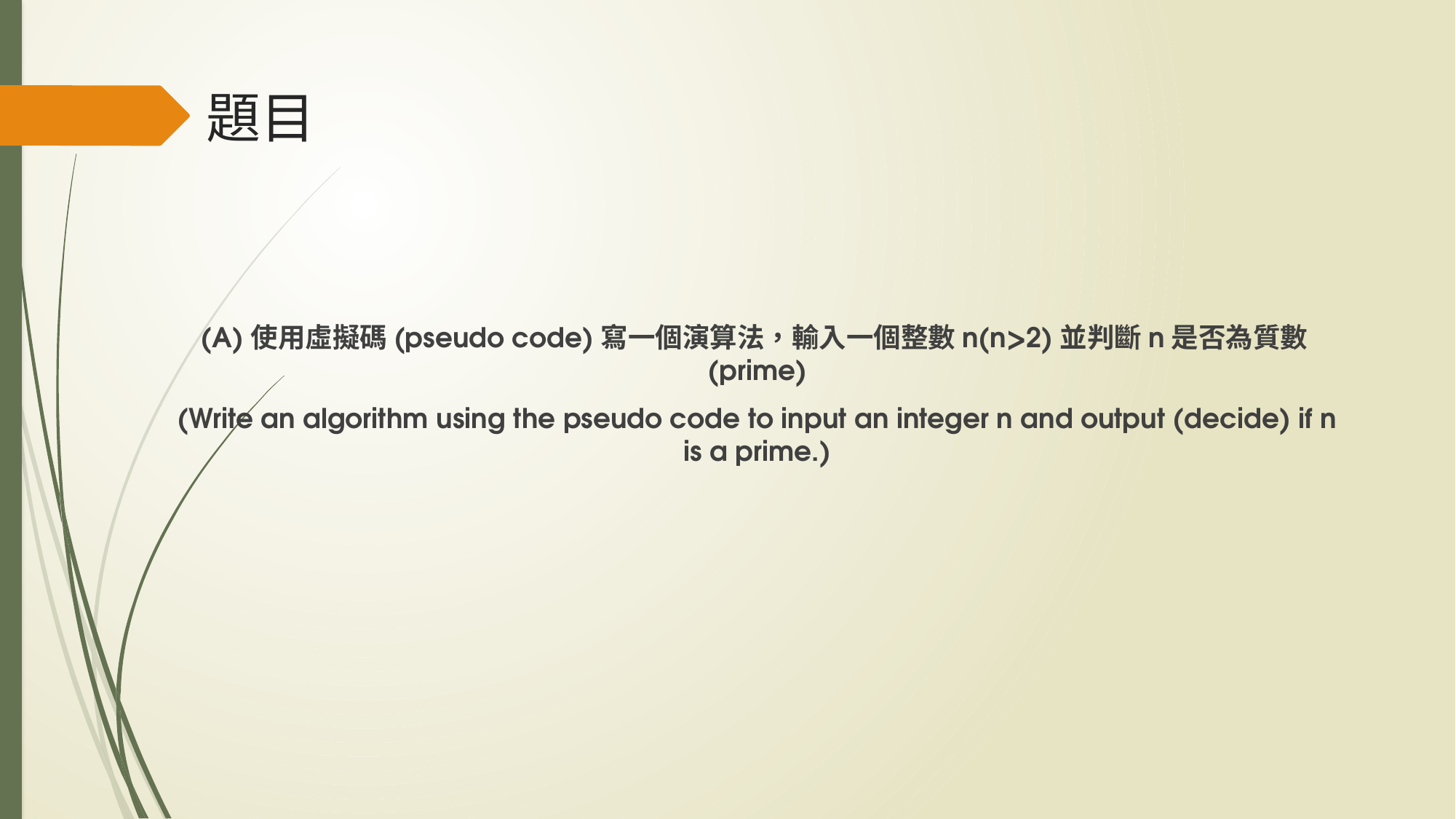

# 題目
(A)使用虛擬碼(pseudo code)寫一個演算法，輸入一個整數n(n>2)並判斷n是否為質數(prime)
(Write an algorithm using the pseudo code to input an integer n and output (decide) if n is a prime.)